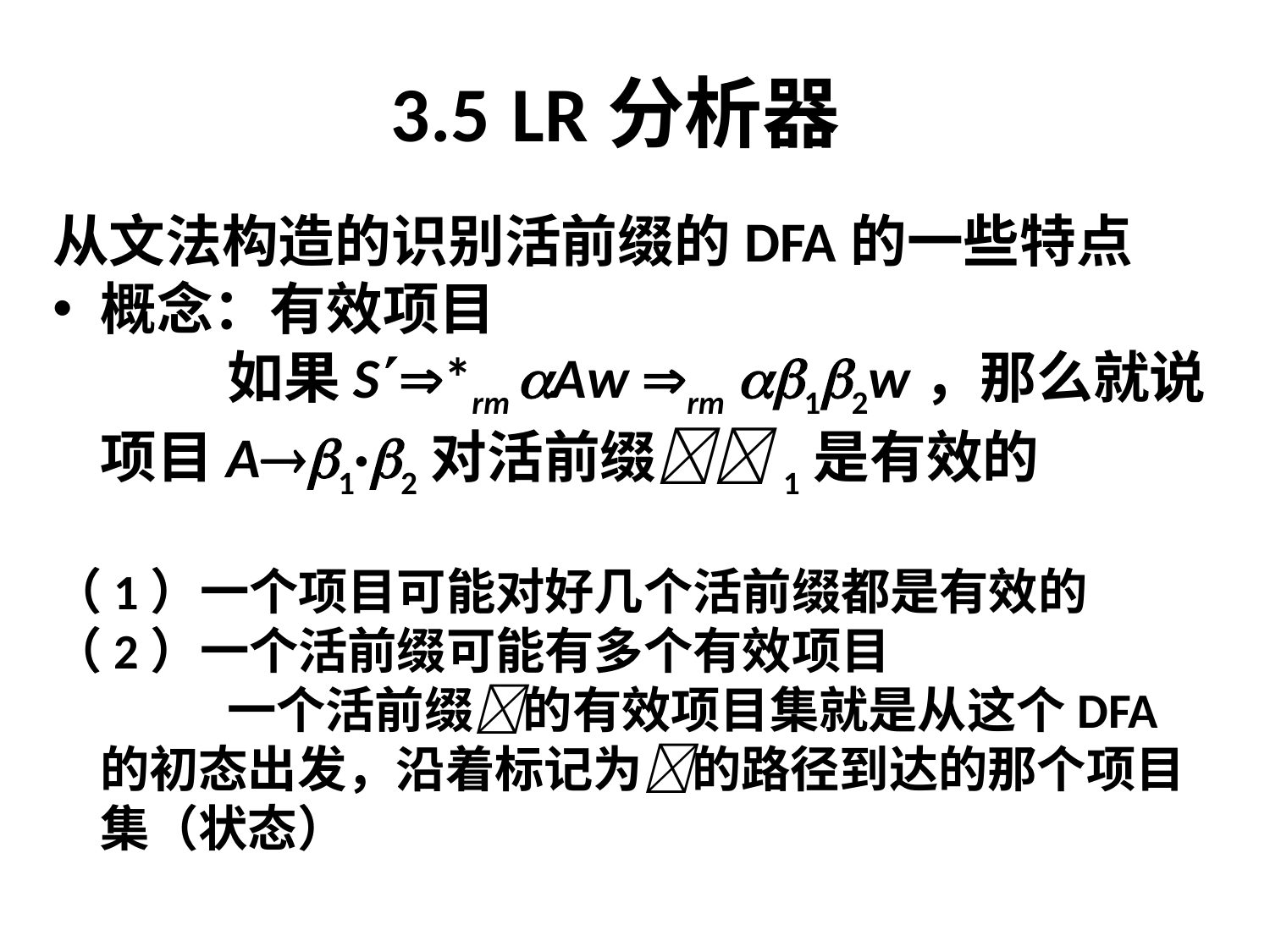

# 3.5 LR分析器
从文法构造的识别活前缀的DFA的一些特点
概念：有效项目
		如果S′⇒*rm αAw ⇒rm αβ1β2w，那么就说项目A→β1·β2对活前缀αβ1是有效的

（1）一个项目可能对好几个活前缀都是有效的
（2）一个活前缀可能有多个有效项目
		一个活前缀γ的有效项目集就是从这个DFA的初态出发，沿着标记为γ的路径到达的那个项目集（状态）